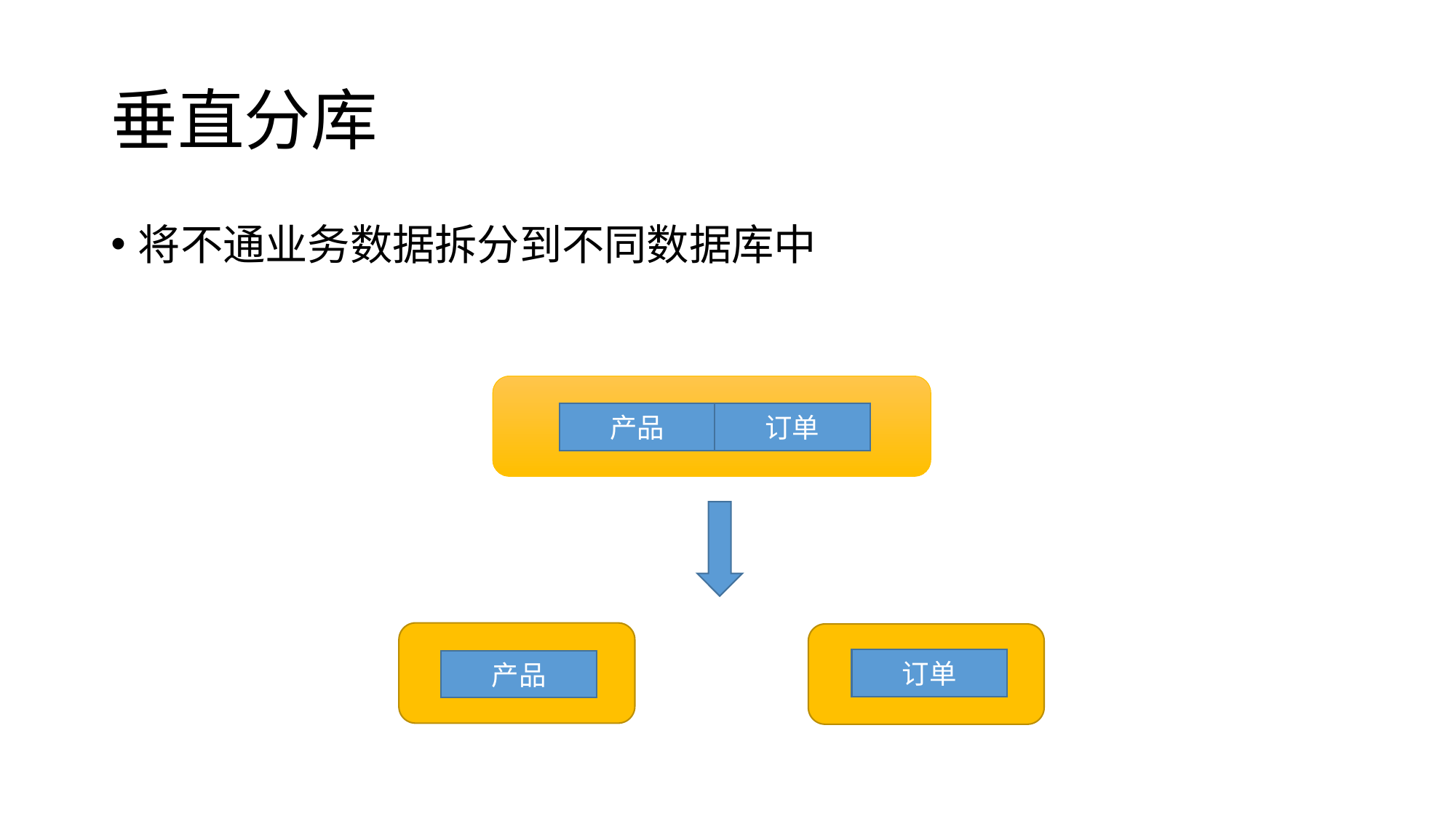

# 垂直分库
将不通业务数据拆分到不同数据库中

产品
订单

订单
产品